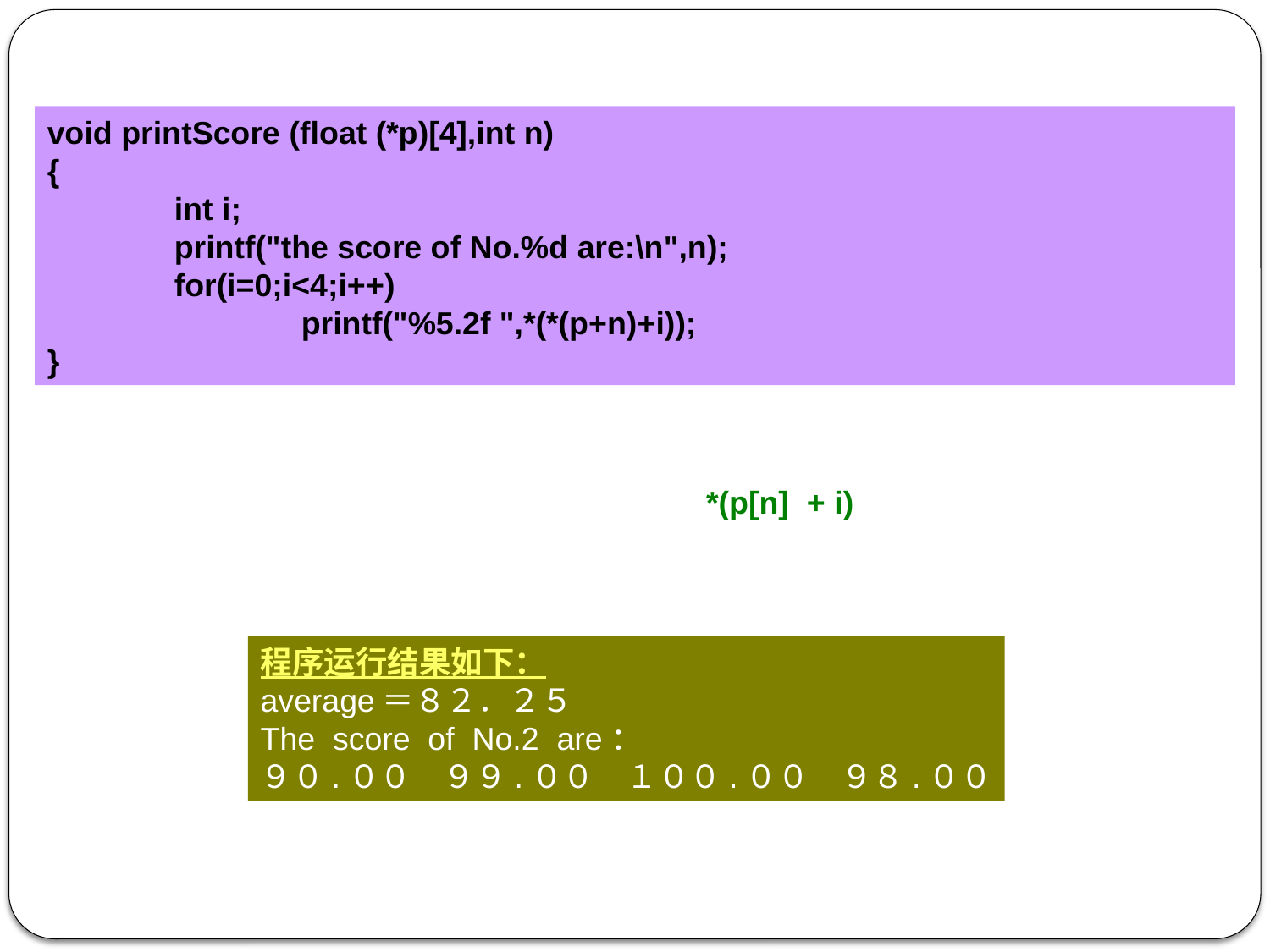

void printScore (float (*p)[4],int n)
{
	int i;
	printf("the score of No.%d are:\n",n);
	for(i=0;i<4;i++)
		printf("%5.2f ",*(*(p+n)+i));
}
*(p[n]  + i)
程序运行结果如下：
average＝８２．２５
The  score  of  No.2  are：
９０.００　９９.００　１００.００　９８.００